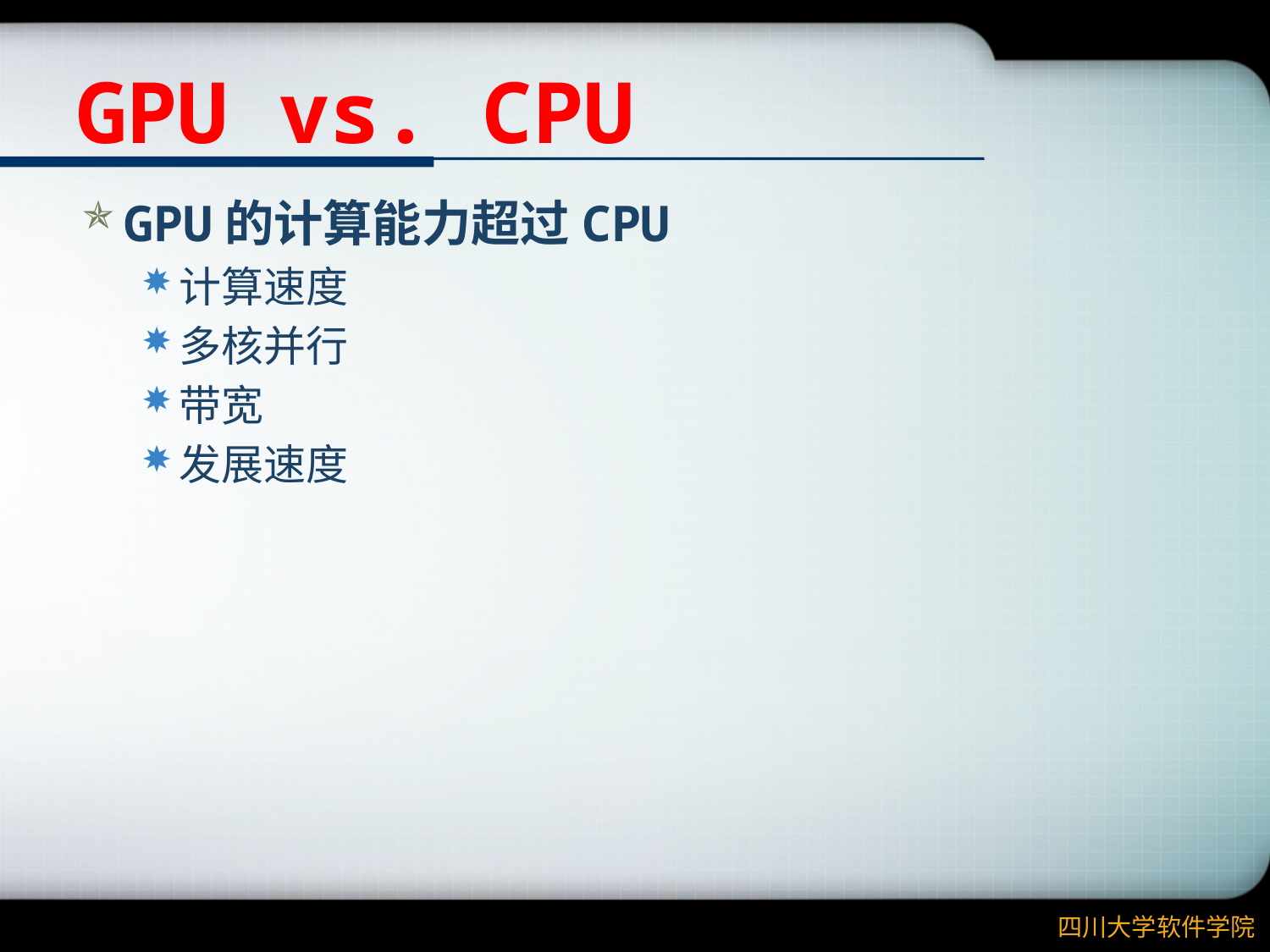

# GPU vs. CPU
GPU的计算能力超过CPU
计算速度
多核并行
带宽
发展速度